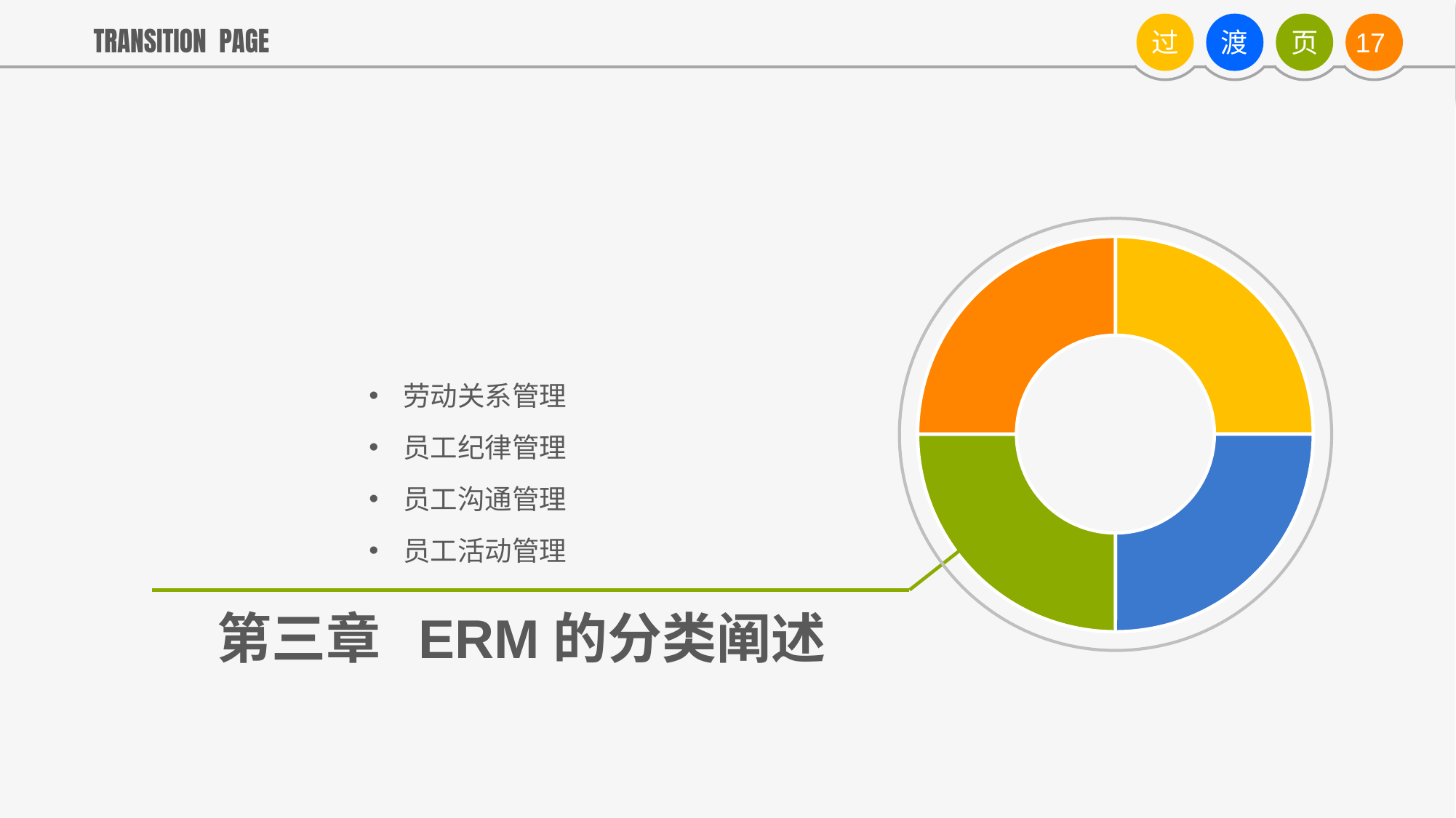

### Chart

| Category | 列1 |
|---|---|
| 第一季度 | 5.0 |
| 第二季度 | 5.0 |
| 第三季度 | 5.0 |
| 第四季度 | 5.0 |
劳动关系管理
员工纪律管理
员工沟通管理
员工活动管理
第三章  ERM的分类阐述